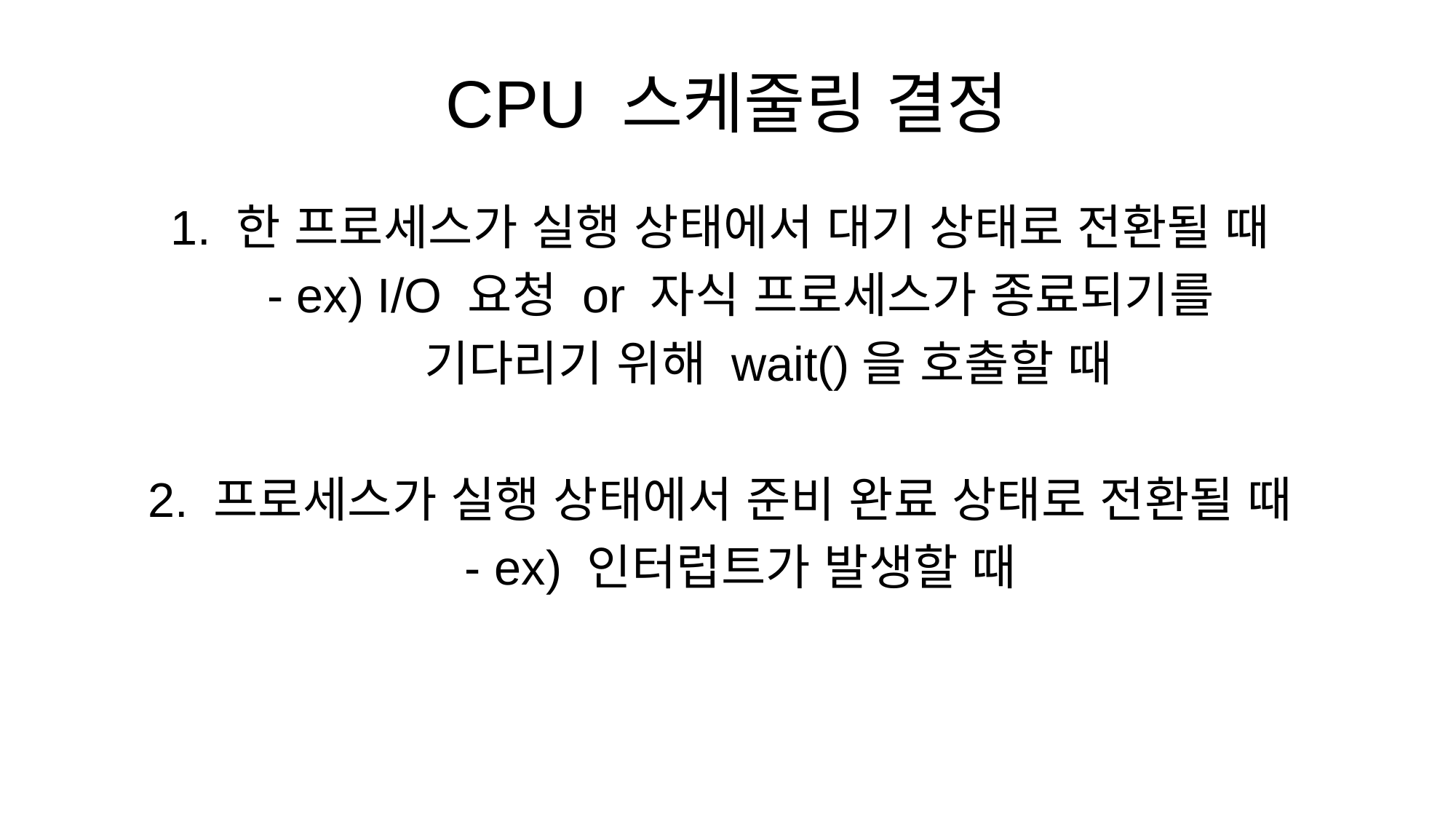

# CPU 스케줄링 결정
1. 한 프로세스가 실행 상태에서 대기 상태로 전환될 때
   - ex) I/O 요청 or 자식 프로세스가 종료되기를
	기다리기 위해 wait()을 호출할 때

2. 프로세스가 실행 상태에서 준비 완료 상태로 전환될 때
   - ex) 인터럽트가 발생할 때